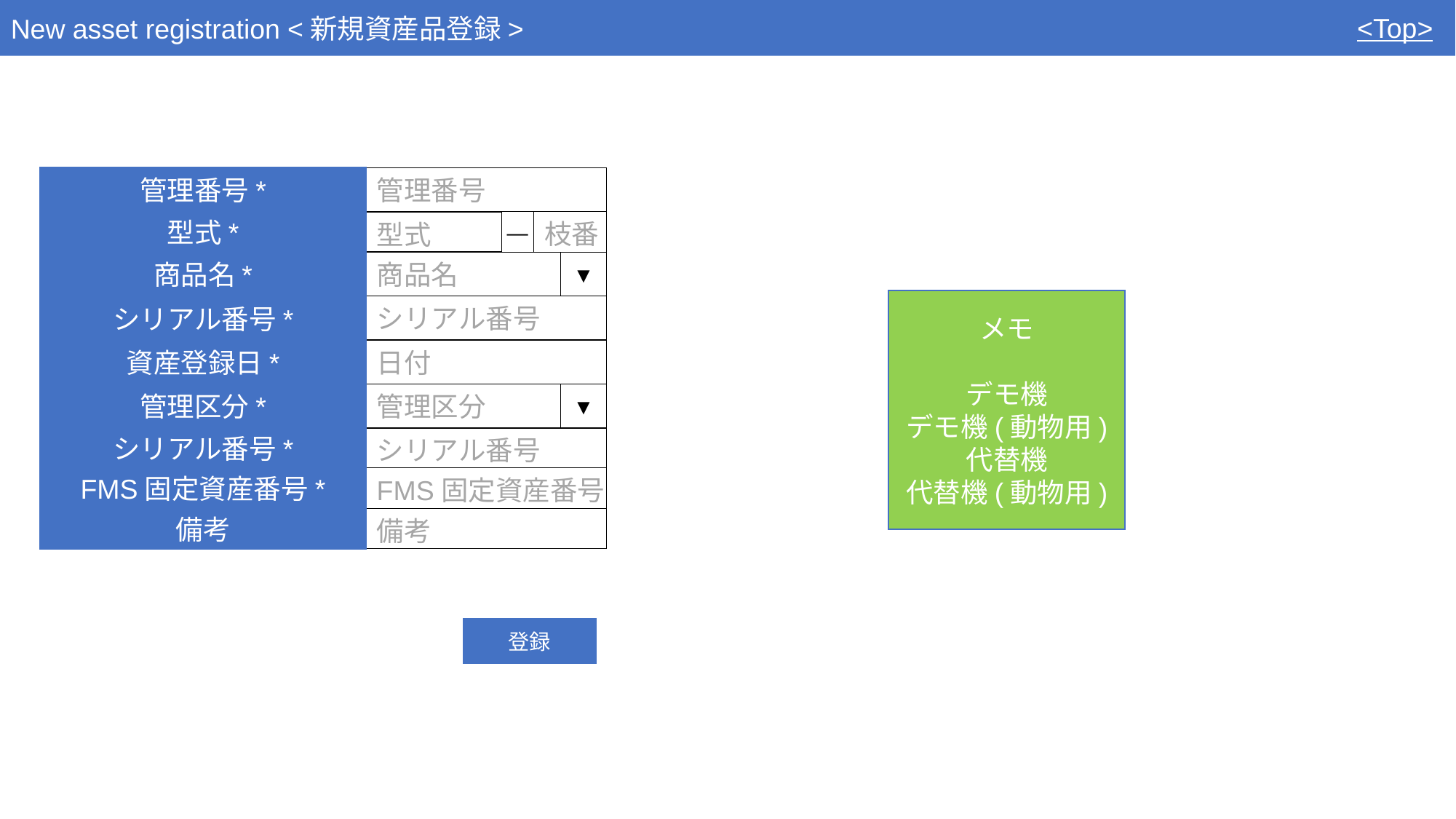

New asset registration <新規資産品登録>
<Top>
管理番号*
管理番号
―
枝番
型式
型式*
商品名*
商品名
▼
メモ

デモ機
デモ機(動物用)
代替機
代替機(動物用)
シリアル番号
シリアル番号*
資産登録日*
日付
管理区分
▼
管理区分*
シリアル番号*
シリアル番号
FMS固定資産番号
FMS固定資産番号*
備考
備考
登録